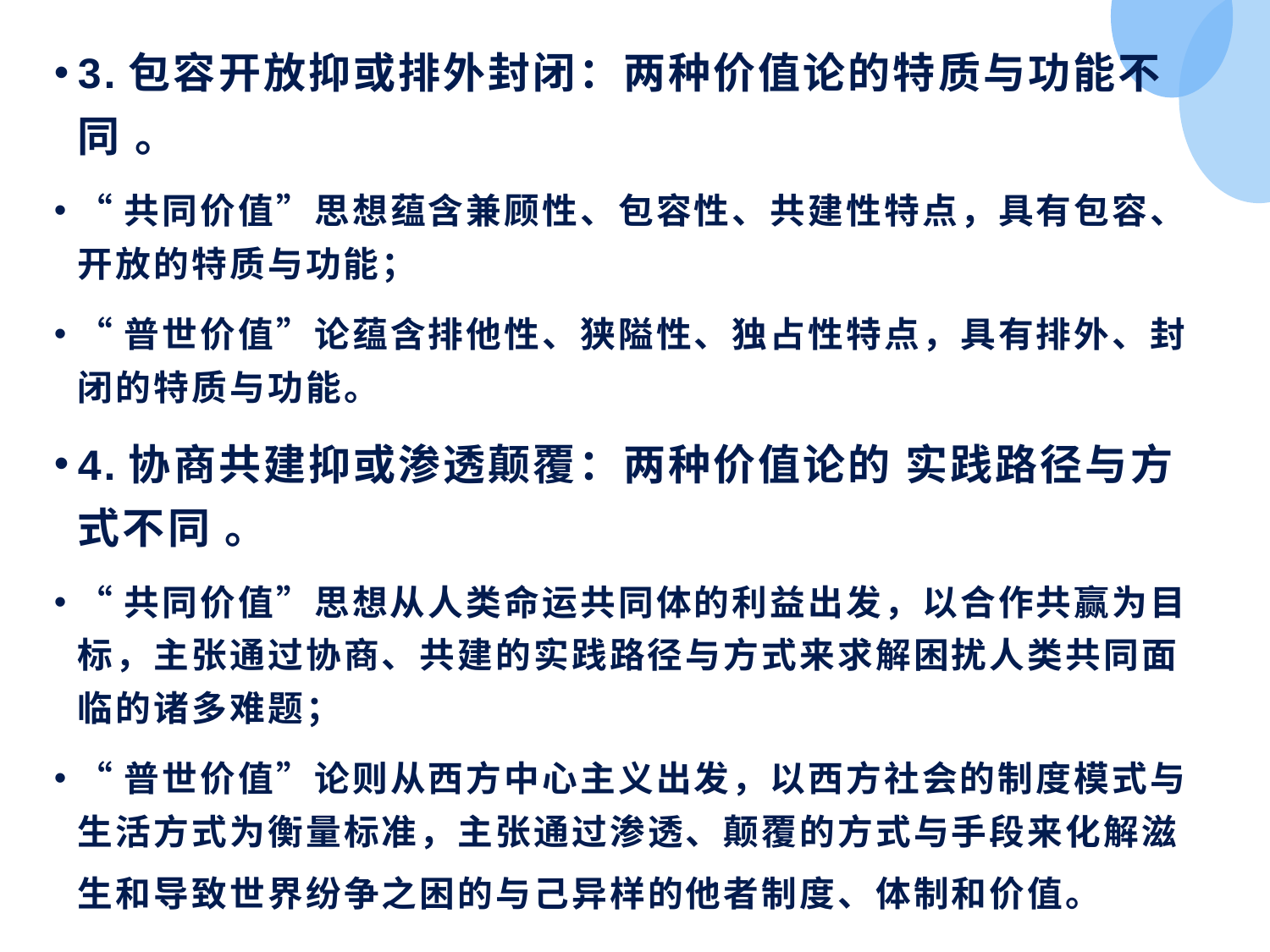

3.包容开放抑或排外封闭：两种价值论的特质与功能不同 。
“共同价值”思想蕴含兼顾性、包容性、共建性特点，具有包容、开放的特质与功能；
“普世价值”论蕴含排他性、狭隘性、独占性特点，具有排外、封闭的特质与功能。
4.协商共建抑或渗透颠覆：两种价值论的 实践路径与方式不同 。
“共同价值”思想从人类命运共同体的利益出发，以合作共赢为目标，主张通过协商、共建的实践路径与方式来求解困扰人类共同面临的诸多难题；
“普世价值”论则从西方中心主义出发，以西方社会的制度模式与生活方式为衡量标准，主张通过渗透、颠覆的方式与手段来化解滋生和导致世界纷争之困的与己异样的他者制度、体制和价值。